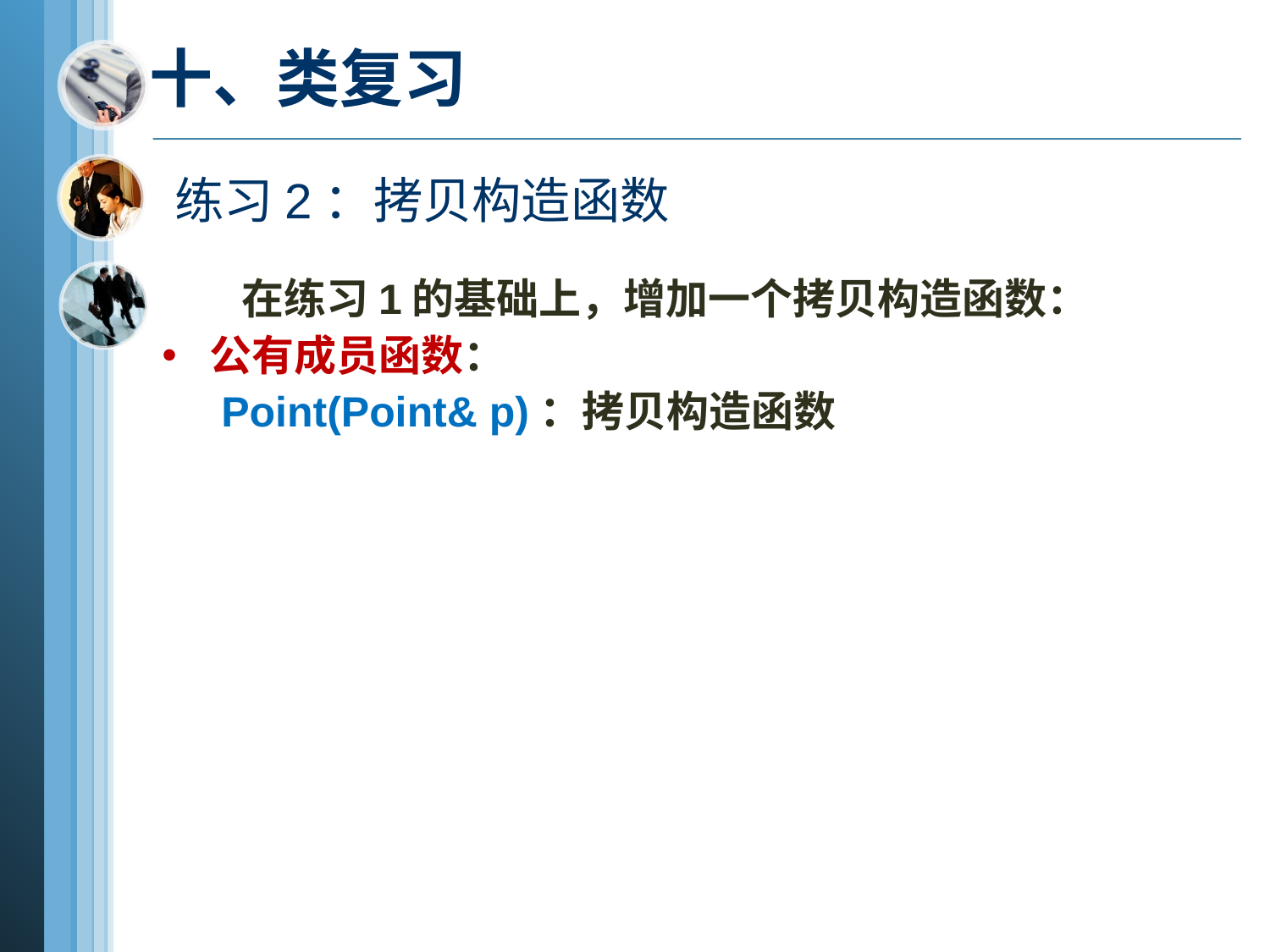

十、类复习
# 练习2：拷贝构造函数
      在练习1的基础上，增加一个拷贝构造函数：
公有成员函数：
     Point(Point& p)：拷贝构造函数